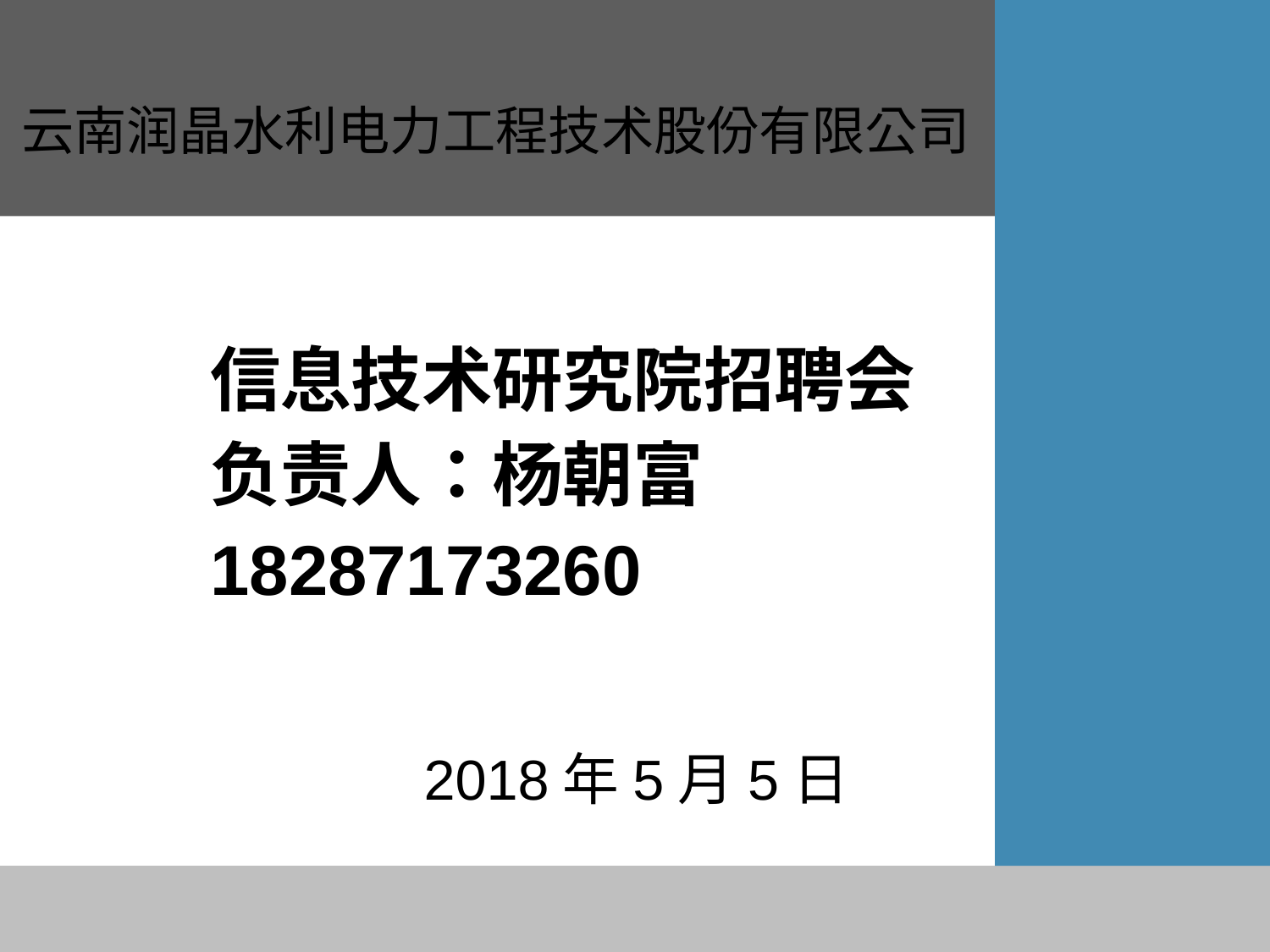

# 云南润晶水利电力工程技术股份有限公司

信息技术研究院招聘会
负责人：杨朝富
18287173260

                  2018年5月5日